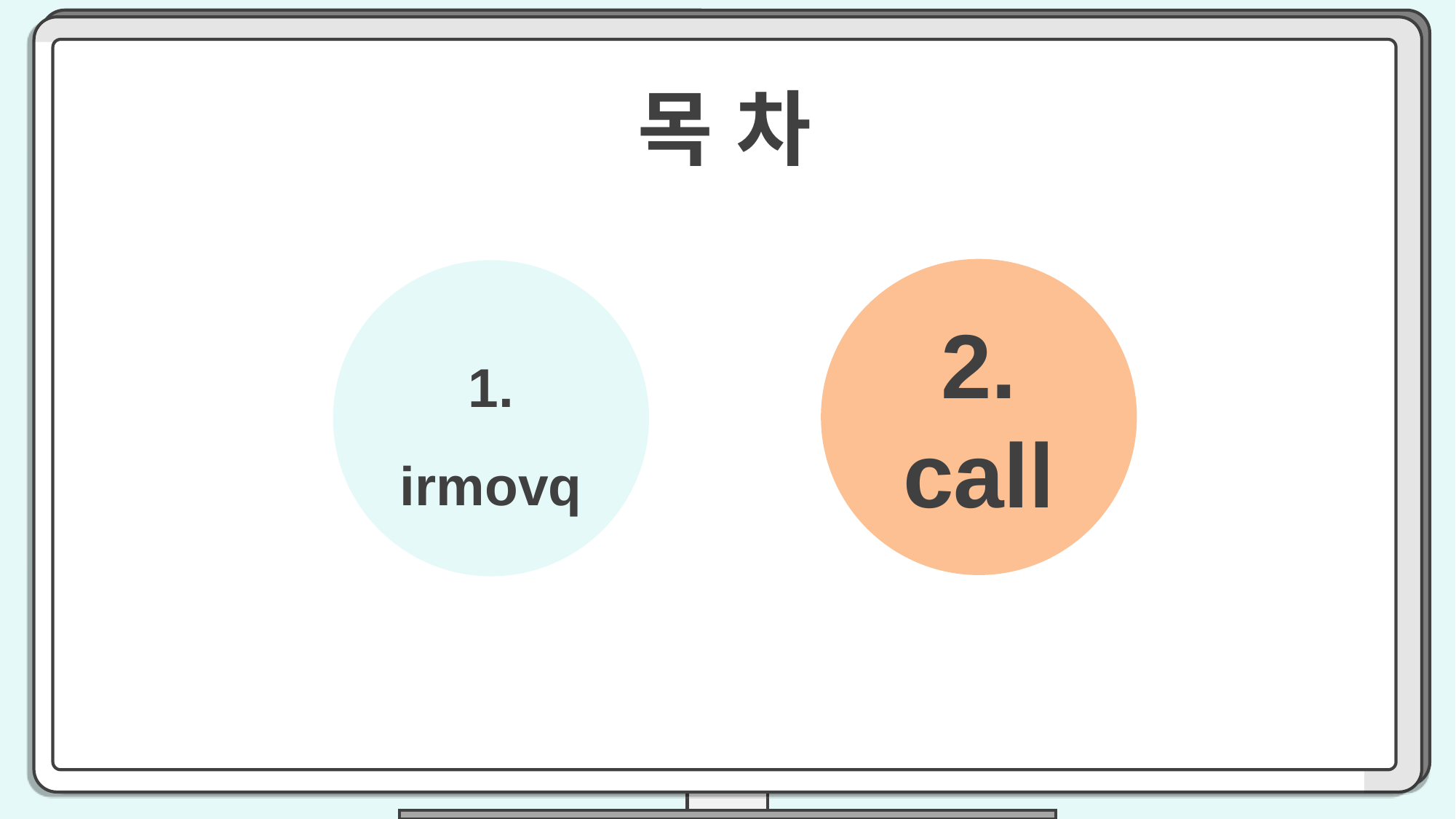

t

목 차
2. call
1. irmovq